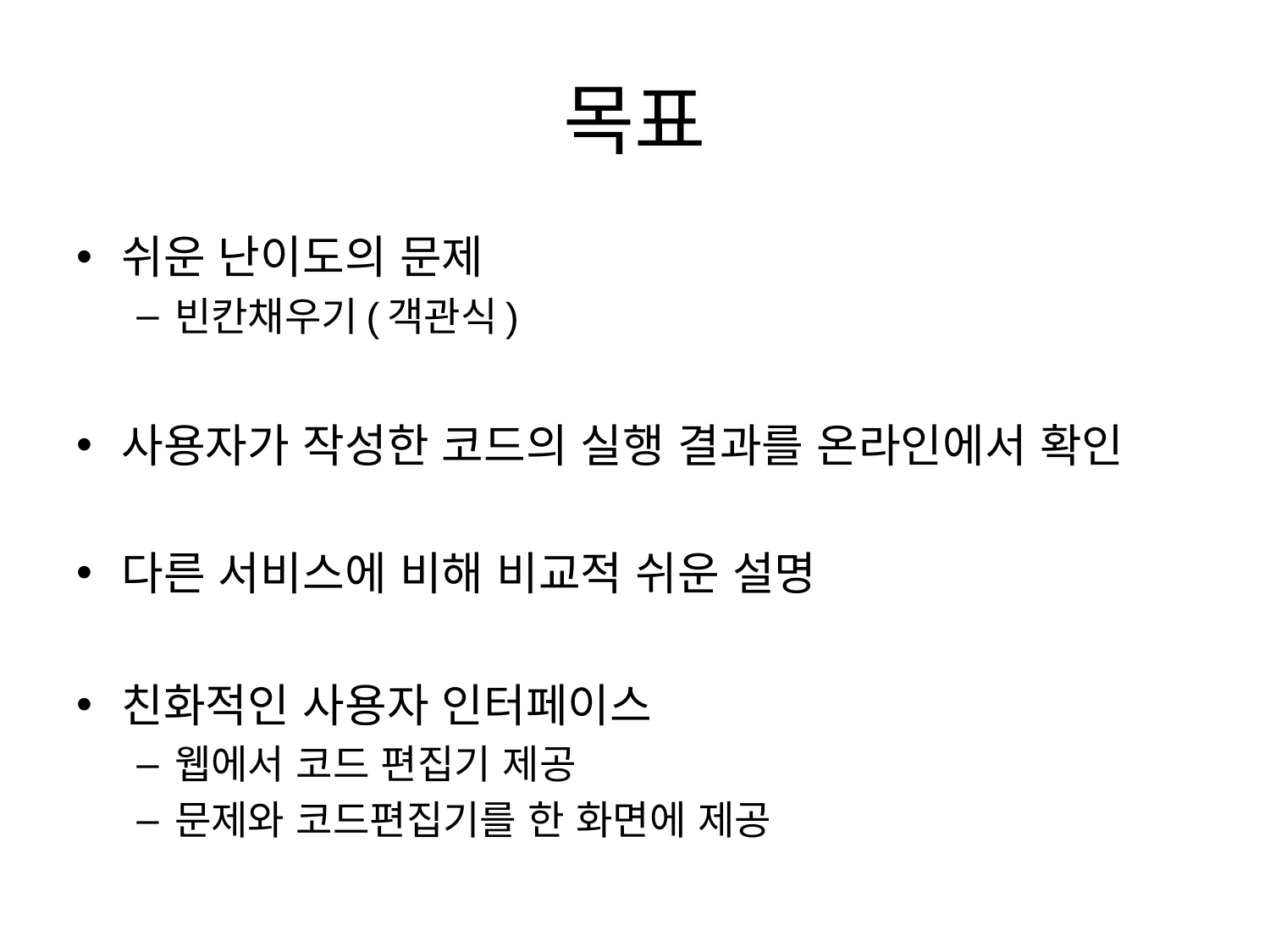

# 목표
쉬운 난이도의 문제
빈칸채우기(객관식)

사용자가 작성한 코드의 실행 결과를 온라인에서 확인

다른 서비스에 비해 비교적 쉬운 설명

친화적인 사용자 인터페이스
웹에서 코드 편집기 제공
문제와 코드편집기를 한 화면에 제공